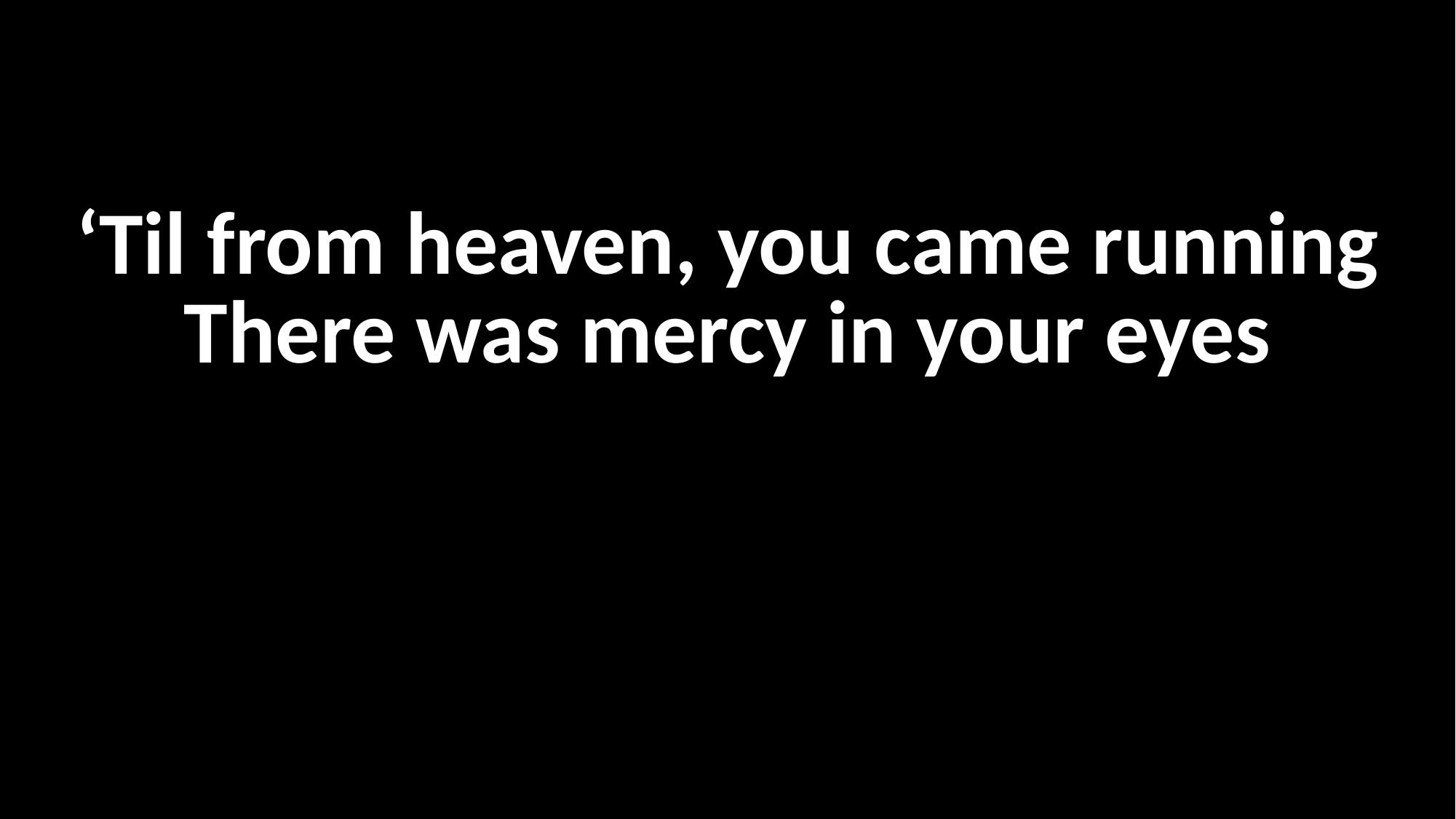

‘Til from heaven, you came running
There was mercy in your eyes

할렐루야 할렐루야 할렐루야
예슈아 예슈아